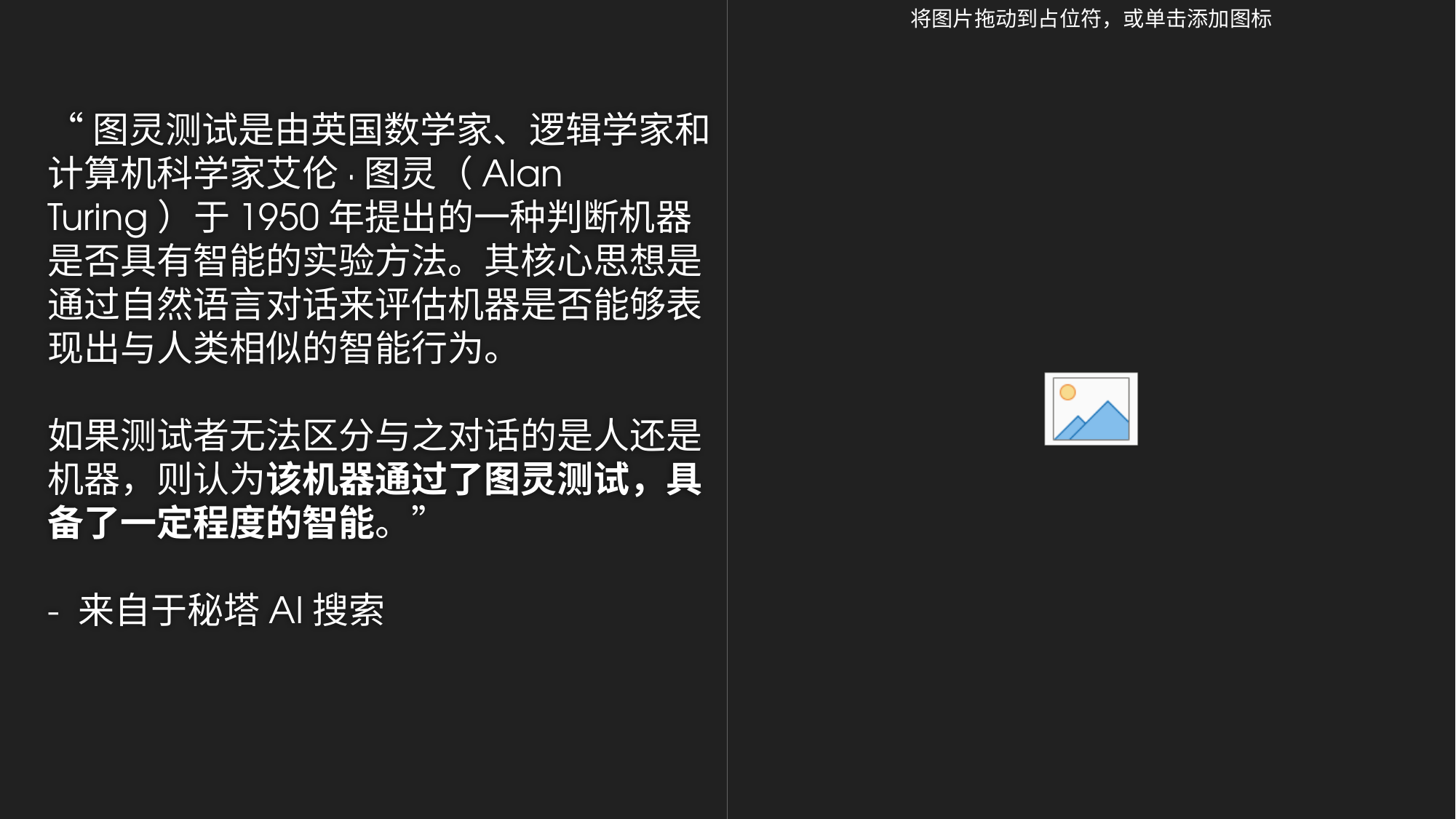

# “图灵测试是由英国数学家、逻辑学家和计算机科学家艾伦·图灵（Alan Turing）于1950年提出的一种判断机器是否具有智能的实验方法。其核心思想是通过自然语言对话来评估机器是否能够表现出与人类相似的智能行为。 如果测试者无法区分与之对话的是人还是机器，则认为该机器通过了图灵测试，具备了一定程度的智能。” - 来自于秘塔AI搜索